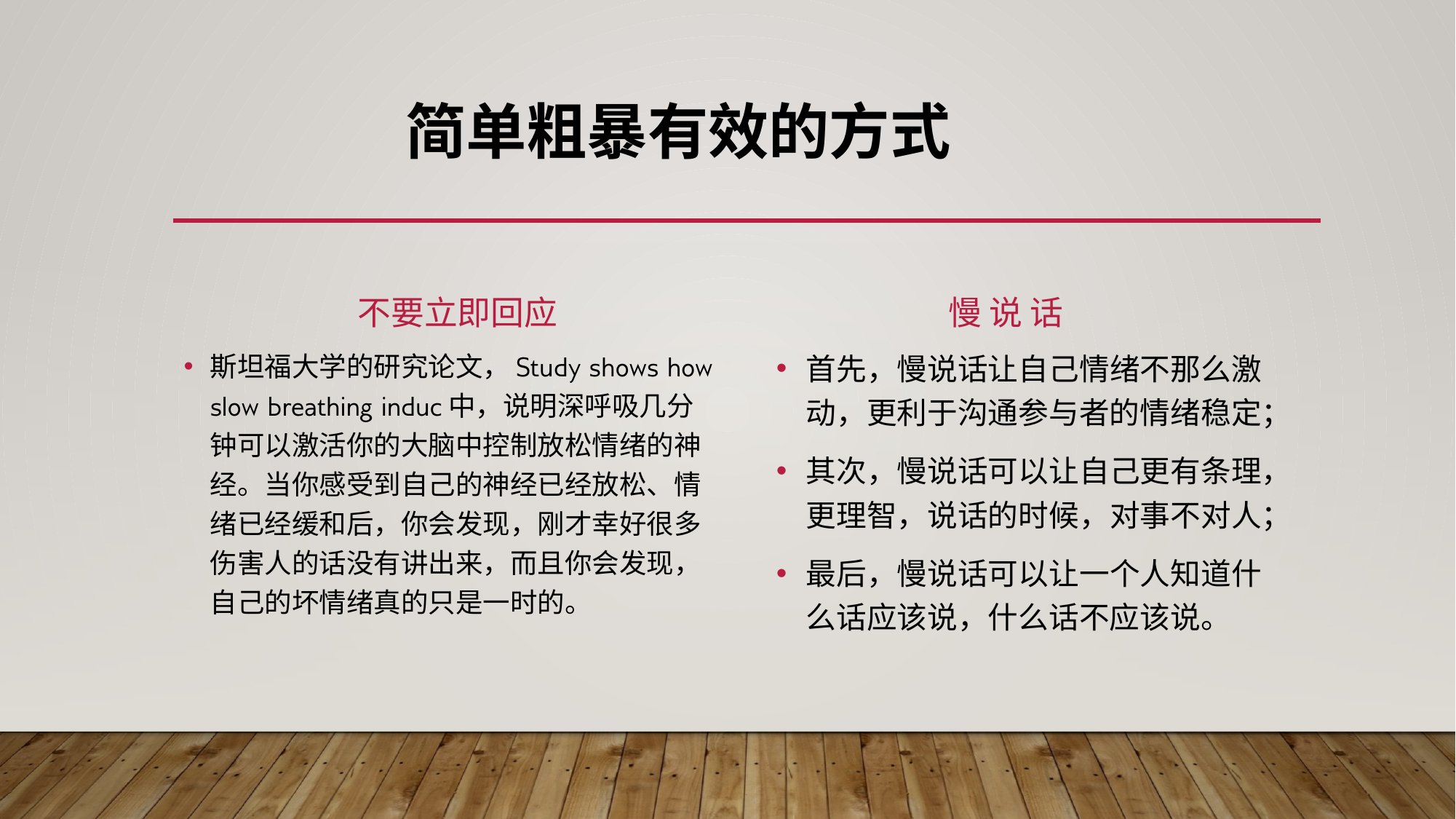

# 简单粗暴有效的方式
 不要立即回应
                      慢 说 话
首先，慢说话让自己情绪不那么激动，更利于沟通参与者的情绪稳定；
其次，慢说话可以让自己更有条理，更理智，说话的时候，对事不对人；
最后，慢说话可以让一个人知道什么话应该说，什么话不应该说。
斯坦福大学的研究论文，Study shows how slow breathing induc中，说明深呼吸几分钟可以激活你的大脑中控制放松情绪的神经。当你感受到自己的神经已经放松、情绪已经缓和后，你会发现，刚才幸好很多伤害人的话没有讲出来，而且你会发现，自己的坏情绪真的只是一时的。